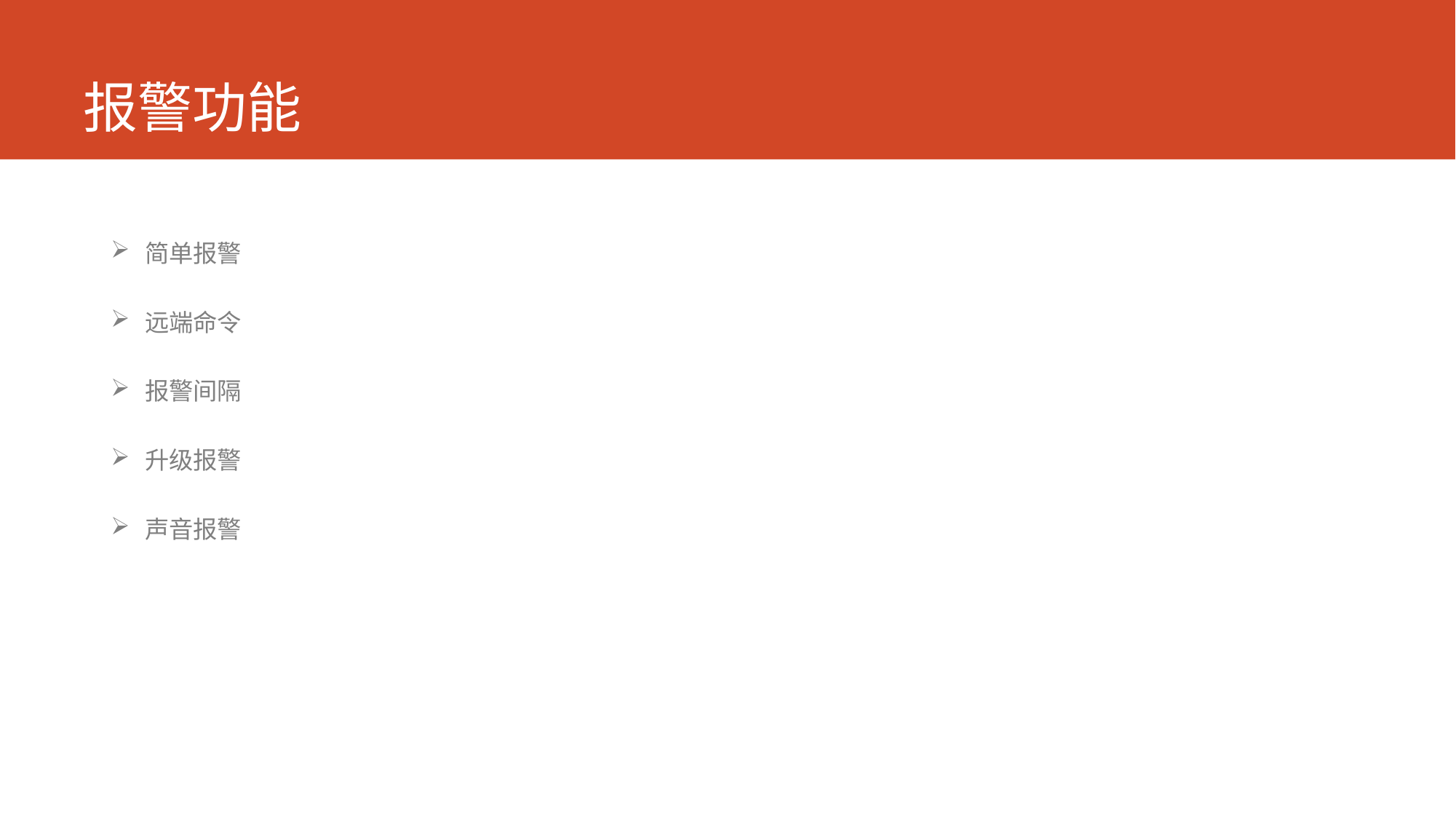

# 报警功能
简单报警
远端命令
报警间隔
升级报警
声音报警